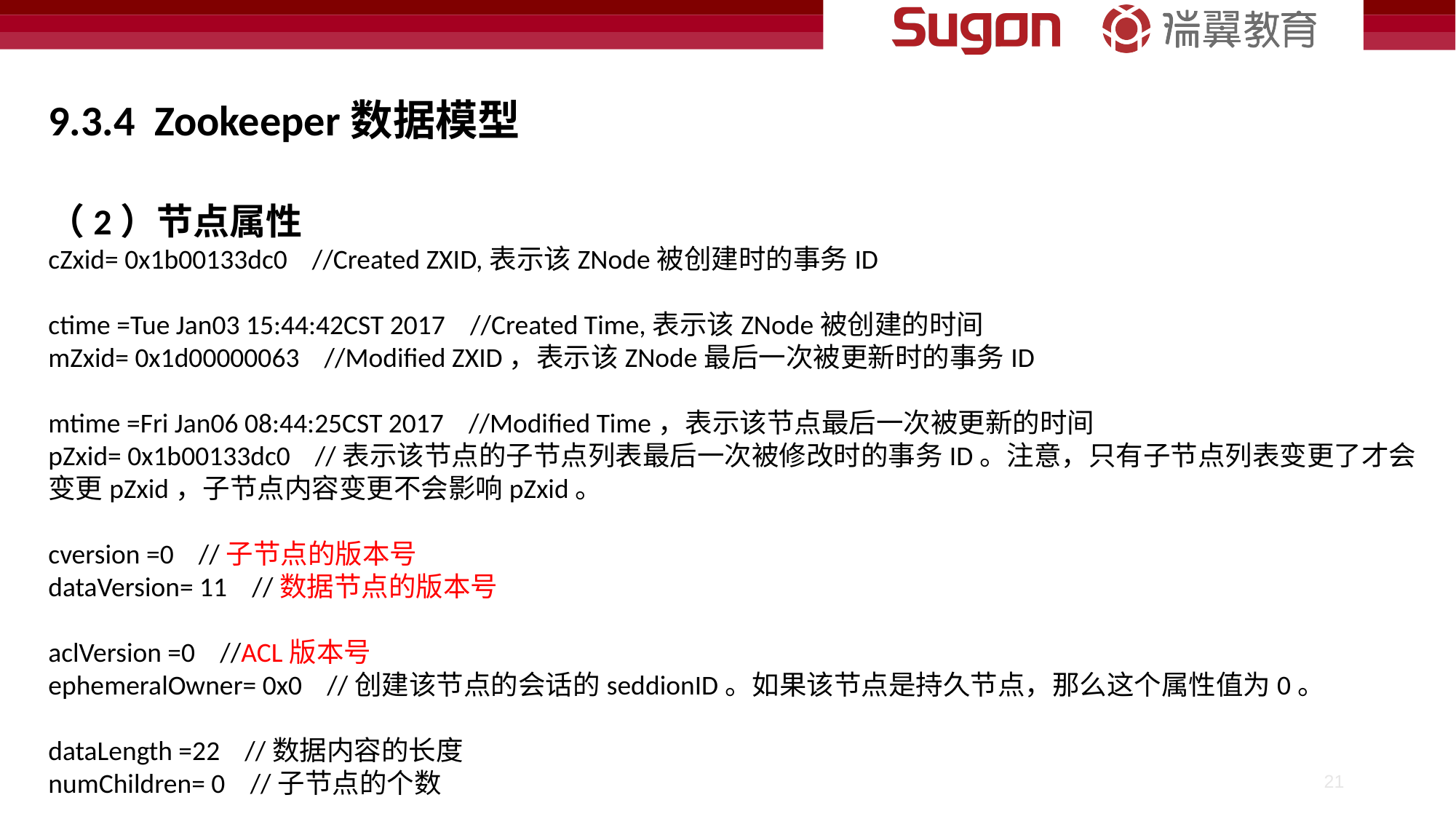

9.3.4  Zookeeper数据模型
（2）节点属性
cZxid= 0x1b00133dc0    //Created ZXID,表示该ZNode被创建时的事务ID

ctime =Tue Jan03 15:44:42CST 2017    //Created Time,表示该ZNode被创建的时间
mZxid= 0x1d00000063    //Modified ZXID，表示该ZNode最后一次被更新时的事务ID

mtime =Fri Jan06 08:44:25CST 2017    //Modified Time，表示该节点最后一次被更新的时间
pZxid= 0x1b00133dc0    //表示该节点的子节点列表最后一次被修改时的事务ID。注意，只有子节点列表变更了才会变更pZxid，子节点内容变更不会影响pZxid。

cversion =0    //子节点的版本号
dataVersion= 11    //数据节点的版本号

aclVersion =0    //ACL版本号
ephemeralOwner= 0x0    //创建该节点的会话的seddionID。如果该节点是持久节点，那么这个属性值为0。

dataLength =22    //数据内容的长度
numChildren= 0    //子节点的个数
21